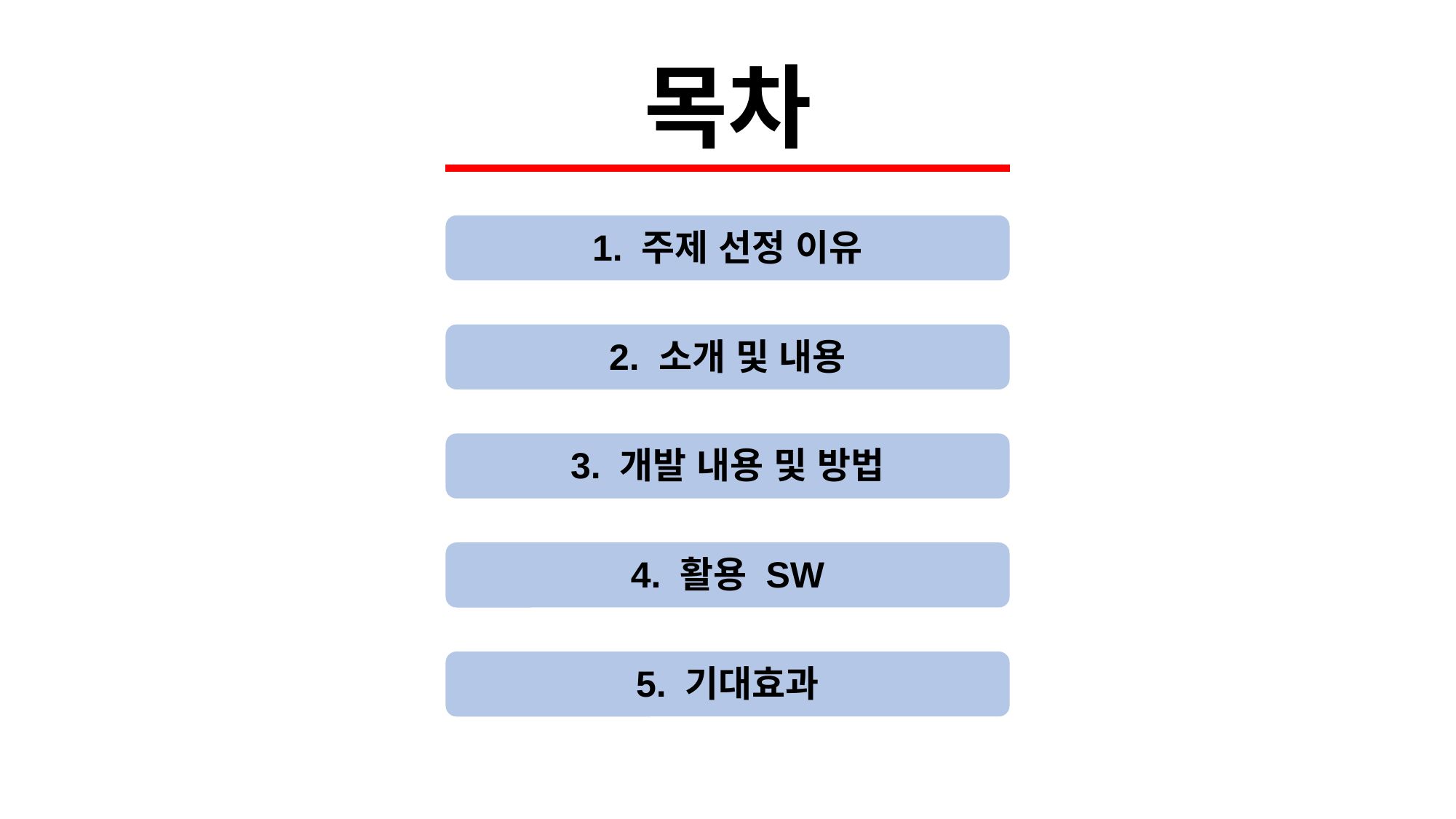

목차

1. 주제 선정 이유

2. 소개 및 내용

3. 개발 내용 및 방법

4. 활용 SW

5. 기대효과